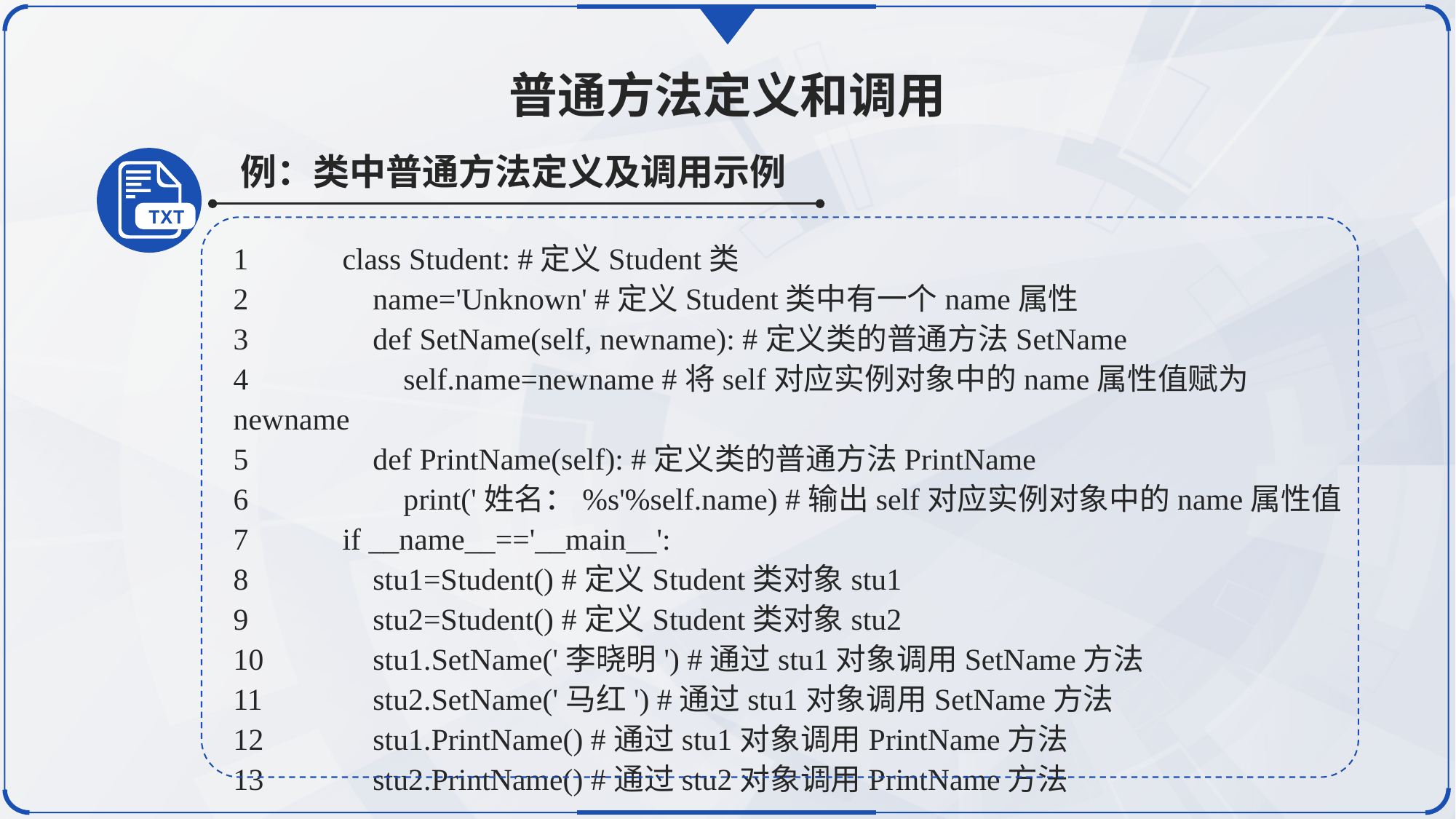

普通方法定义和调用
例：类中普通方法定义及调用示例

1	class Student: #定义Student类
2	    name='Unknown' #定义Student类中有一个name属性
3	    def SetName(self, newname): #定义类的普通方法SetName
4	        self.name=newname #将self对应实例对象中的name属性值赋为newname
5	    def PrintName(self): #定义类的普通方法PrintName
6	        print('姓名：%s'%self.name) #输出self对应实例对象中的name属性值
7	if __name__=='__main__':
8	    stu1=Student() #定义Student类对象stu1
9	    stu2=Student() #定义Student类对象stu2
10	    stu1.SetName('李晓明') #通过stu1对象调用SetName方法
11	    stu2.SetName('马红') #通过stu1对象调用SetName方法
12	    stu1.PrintName() #通过stu1对象调用PrintName方法
13	    stu2.PrintName() #通过stu2对象调用PrintName方法